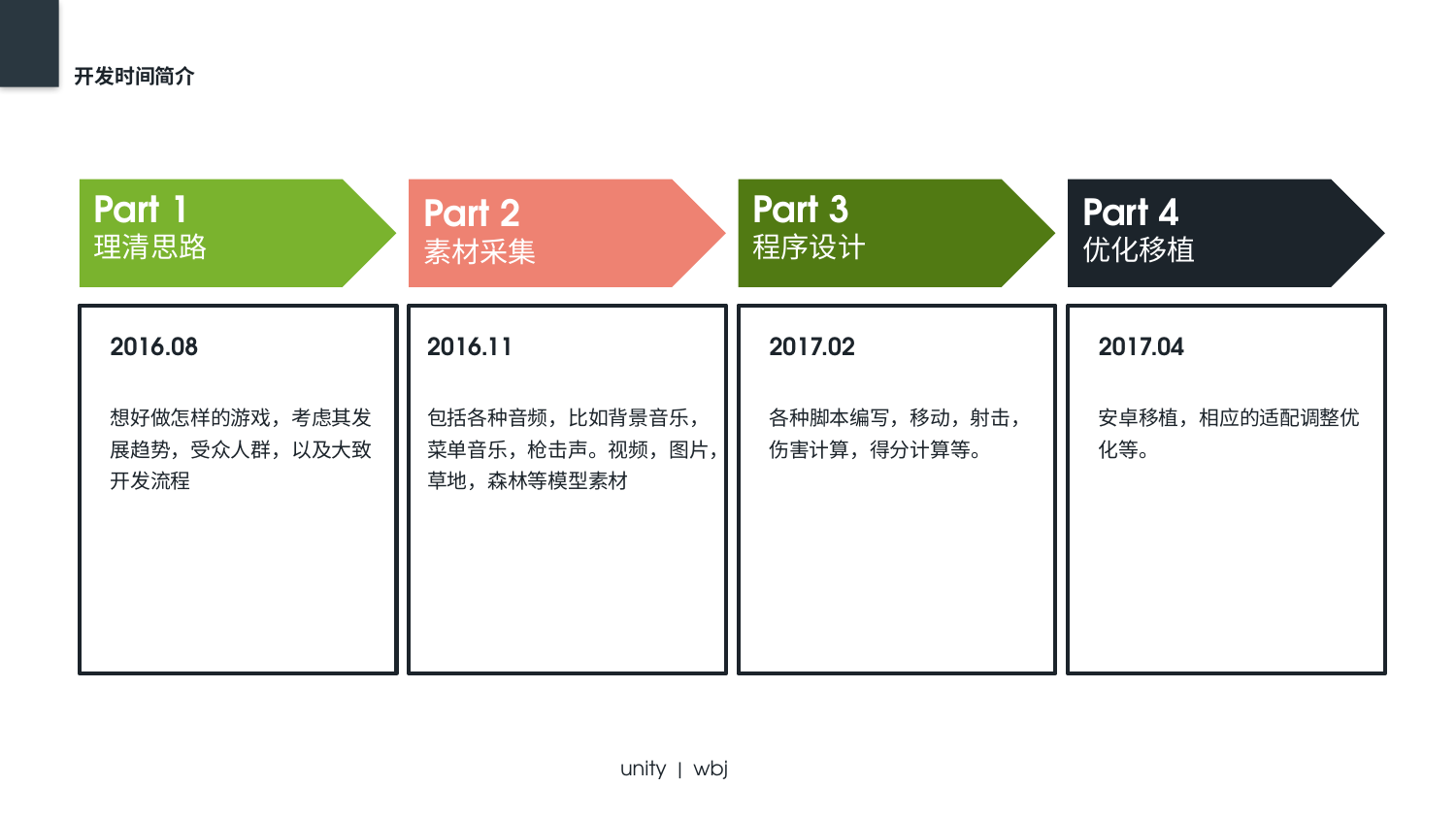

开发时间简介
Part 1
理清思路
Part 3
程序设计

Part 4
优化移植
Part 2
素材采集

2016.08

想好做怎样的游戏，考虑其发展趋势，受众人群，以及大致开发流程
2016.11

包括各种音频，比如背景音乐，菜单音乐，枪击声。视频，图片，
草地，森林等模型素材
2017.02

各种脚本编写，移动，射击，伤害计算，得分计算等。
2017.04

安卓移植，相应的适配调整优化等。
unity  |  wbj